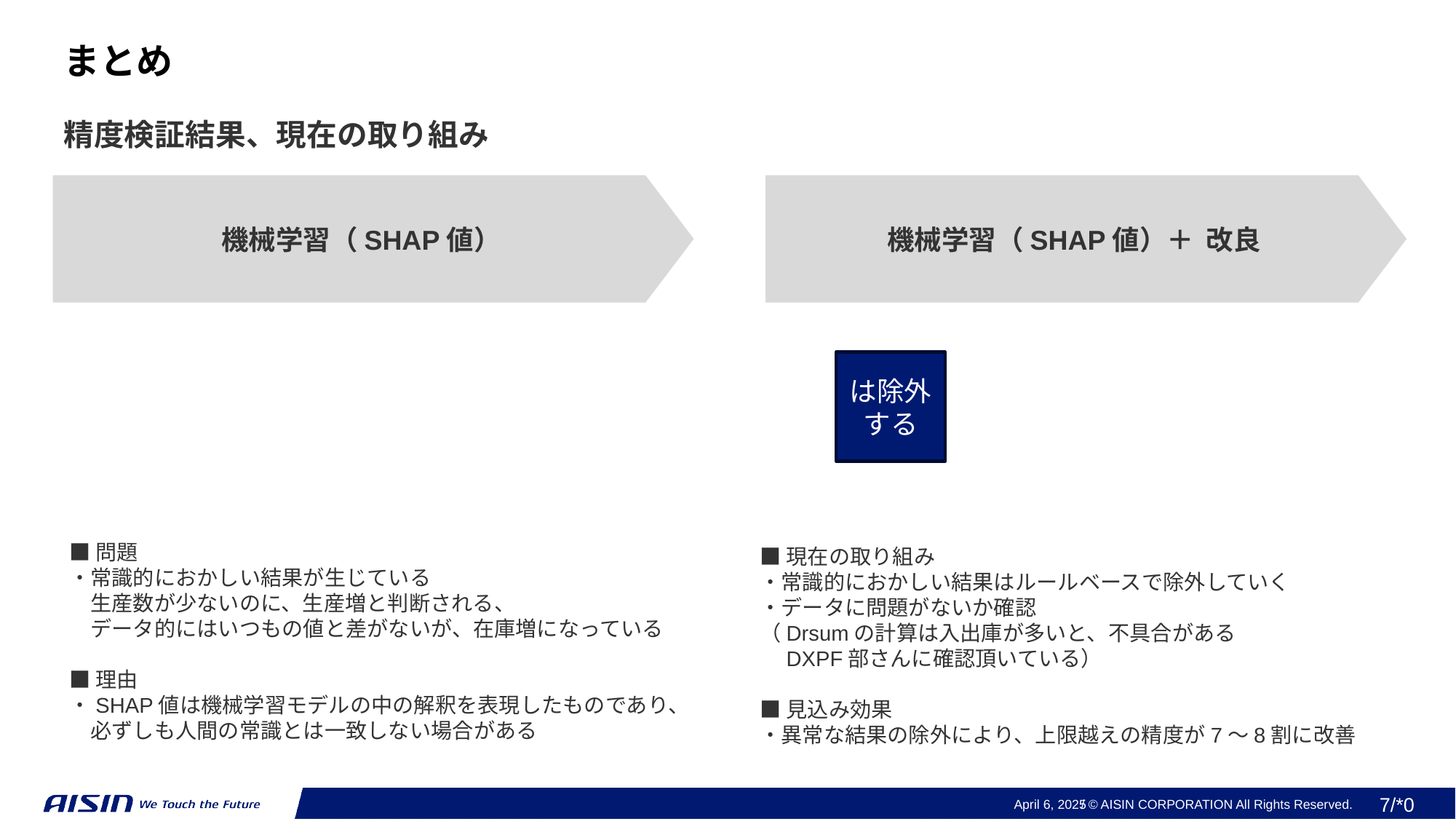

まとめ
精度検証結果、現在の取り組み
機械学習（SHAP値）
機械学習（SHAP値）＋  改良
は除外する
■問題
・常識的におかしい結果が生じている
　生産数が少ないのに、生産増と判断される、
　データ的にはいつもの値と差がないが、在庫増になっている

■理由
・SHAP値は機械学習モデルの中の解釈を表現したものであり、
　必ずしも人間の常識とは一致しない場合がある
■現在の取り組み
・常識的におかしい結果はルールベースで除外していく
・データに問題がないか確認
（Drsumの計算は入出庫が多いと、不具合がある
　DXPF部さんに確認頂いている）

■見込み効果
・異常な結果の除外により、上限越えの精度が7〜8割に改善
April 6, 2025